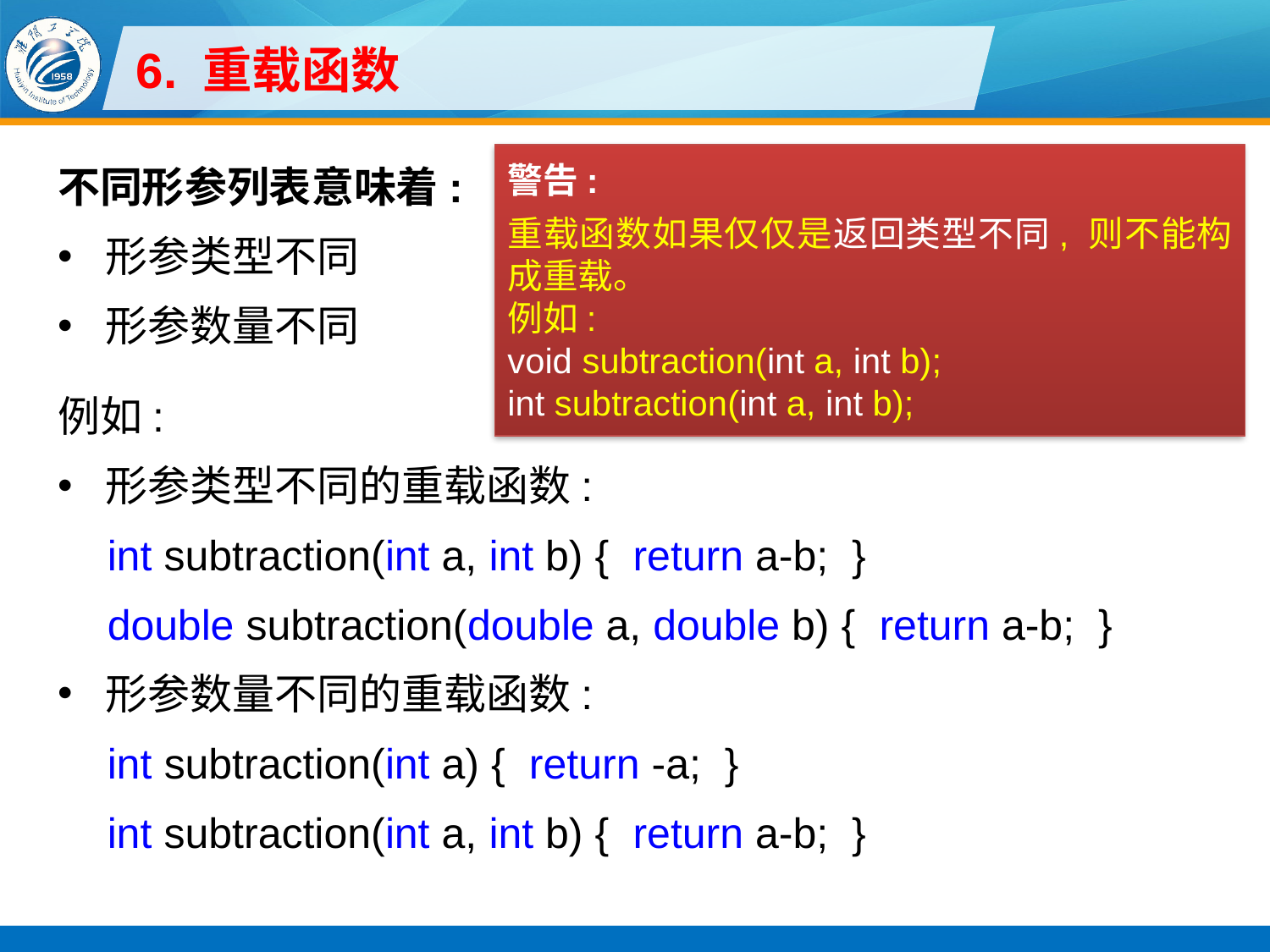

# 6. 重载函数
不同形参列表意味着:
形参类型不同
形参数量不同
例如:
形参类型不同的重载函数:
int subtraction(int a, int b) {  return a-b;  }
double subtraction(double a, double b) {  return a-b;  }
形参数量不同的重载函数:
int subtraction(int a) {  return -a;  }
int subtraction(int a, int b) {  return a-b;  }
警告:
重载函数如果仅仅是返回类型不同, 则不能构成重载。
例如:
void subtraction(int a, int b);
int subtraction(int a, int b);